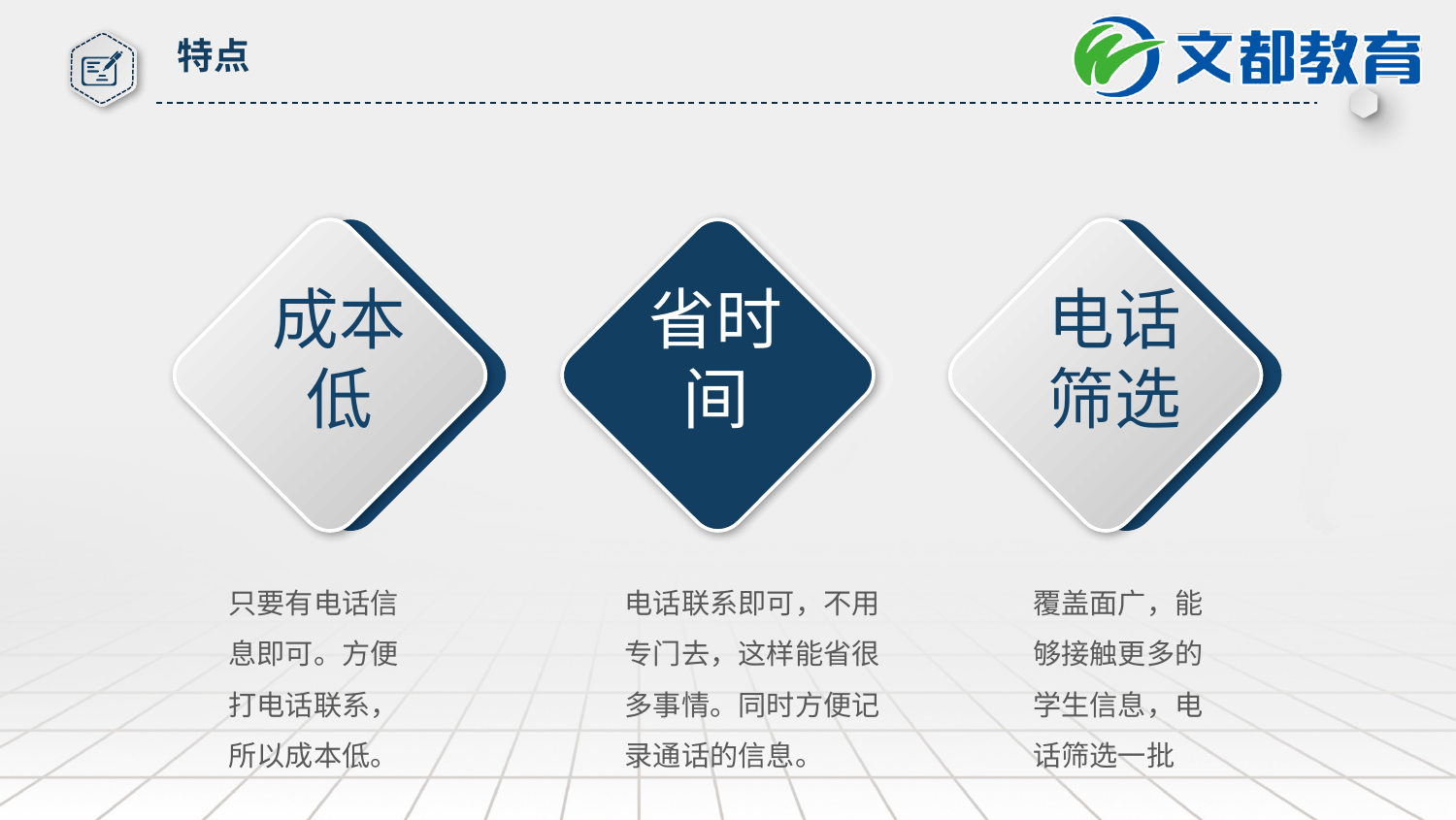

特点

成本低

省时间

电话筛选
只要有电话信息即可。方便打电话联系，所以成本低。
覆盖面广，能够接触更多的学生信息，电话筛选一批
电话联系即可，不用专门去，这样能省很多事情。同时方便记录通话的信息。